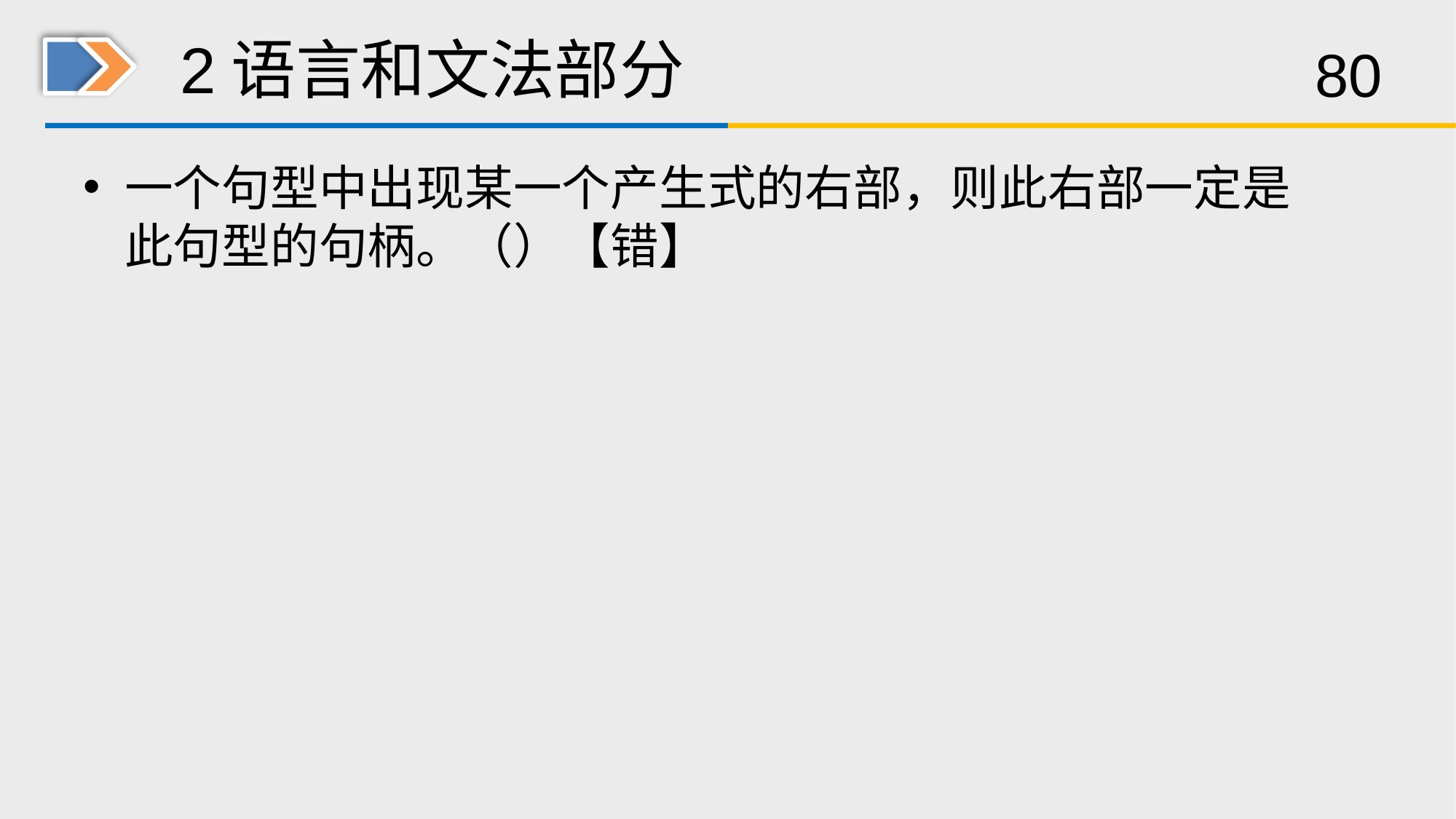

# 2语言和文法部分
80
一个句型中出现某一个产生式的右部，则此右部一定是此句型的句柄。（）【错】